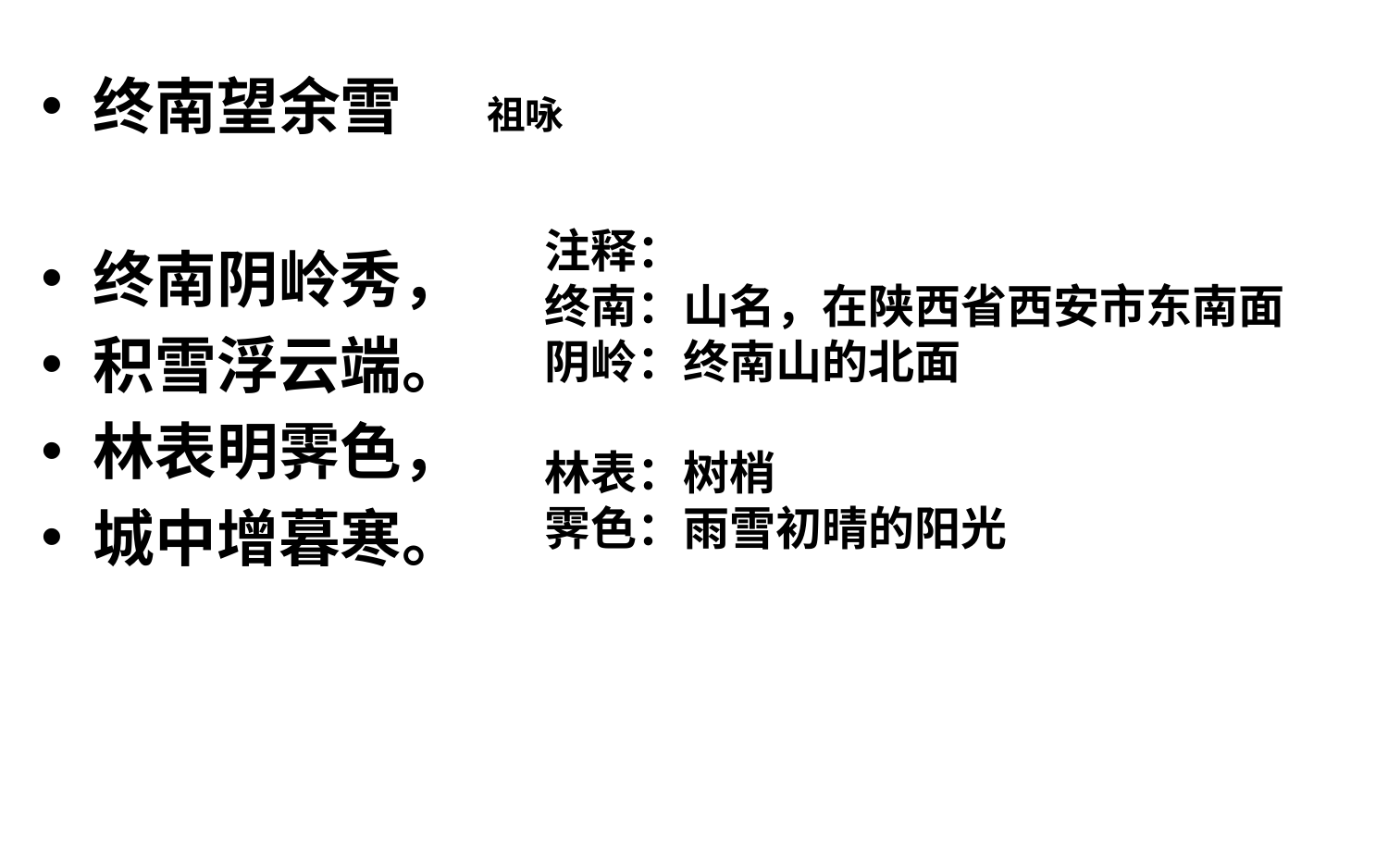

终南望余雪      祖咏

终南阴岭秀，
积雪浮云端。
林表明霁色，
城中增暮寒。
注释：
终南：山名，在陕西省西安市东南面
阴岭：终南山的北面

林表：树梢
霁色：雨雪初晴的阳光